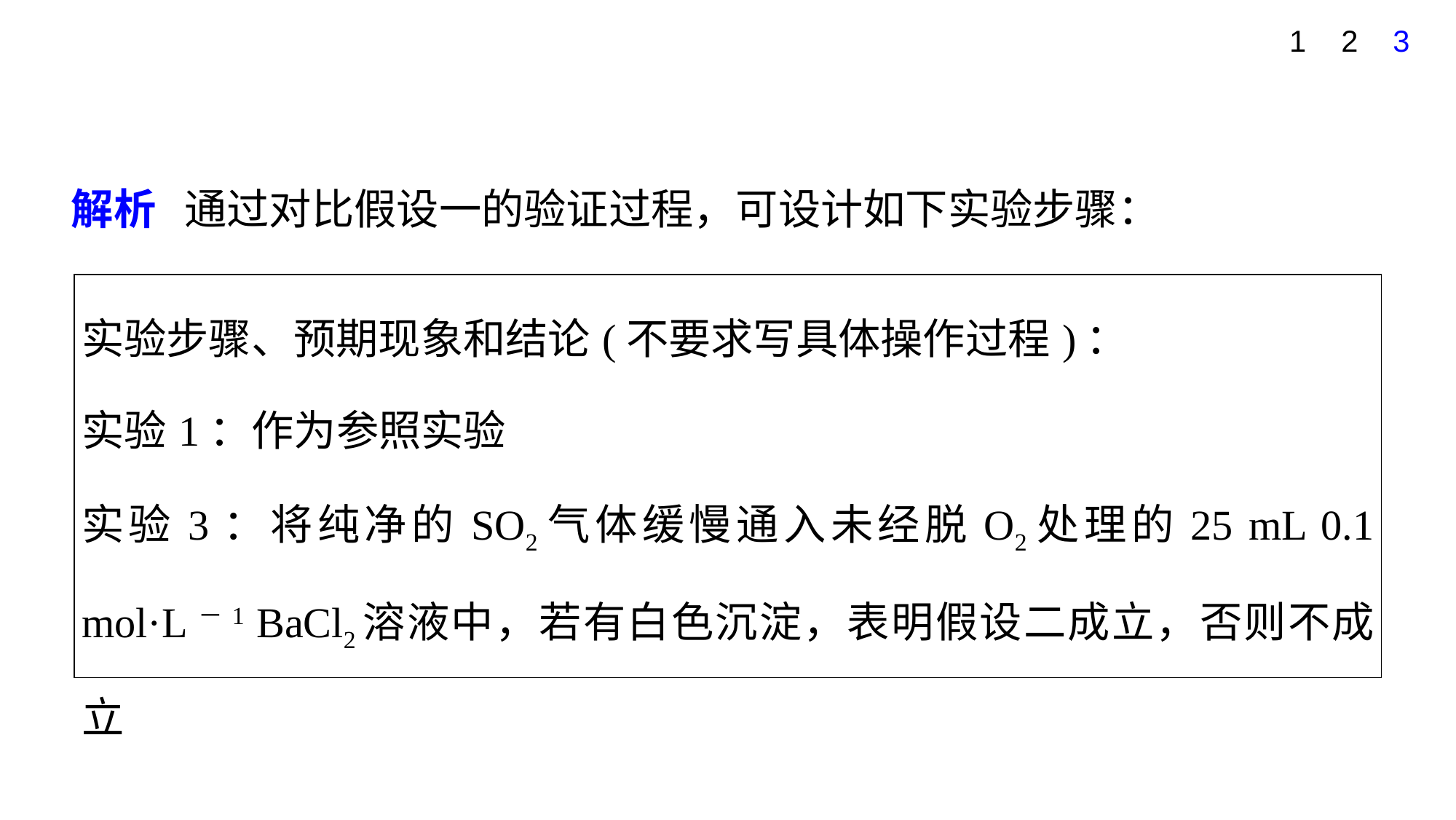

1
2
3
解析   通过对比假设一的验证过程，可设计如下实验步骤：
| 实验步骤、预期现象和结论(不要求写具体操作过程)： 实验1：作为参照实验 实验3：将纯净的SO2气体缓慢通入未经脱O2处理的25 mL 0.1 mol·L－1 BaCl2溶液中，若有白色沉淀，表明假设二成立，否则不成立 |
| --- |